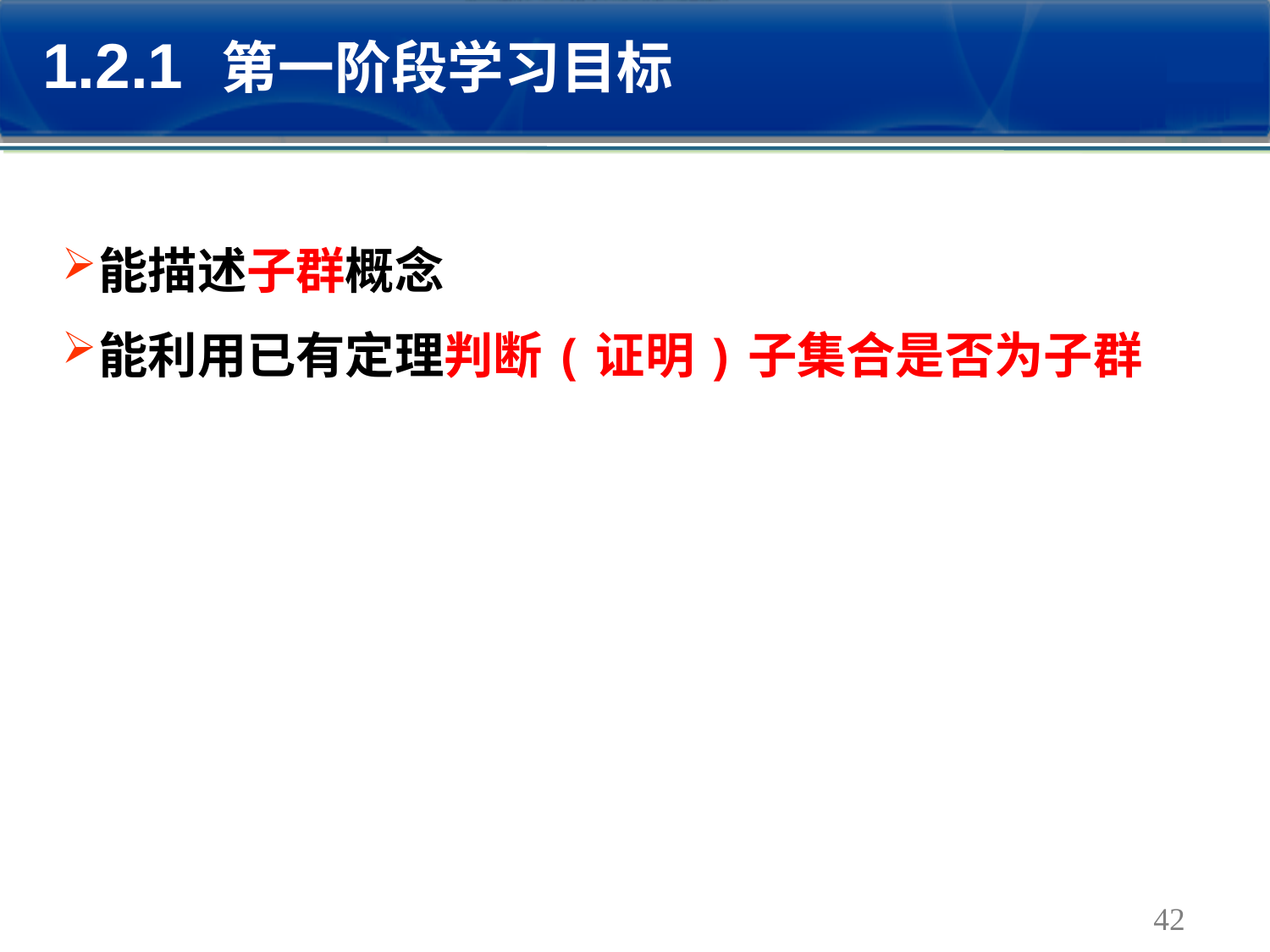

1.2.1 第一阶段学习目标
能描述子群概念
能利用已有定理判断(证明)子集合是否为子群
42